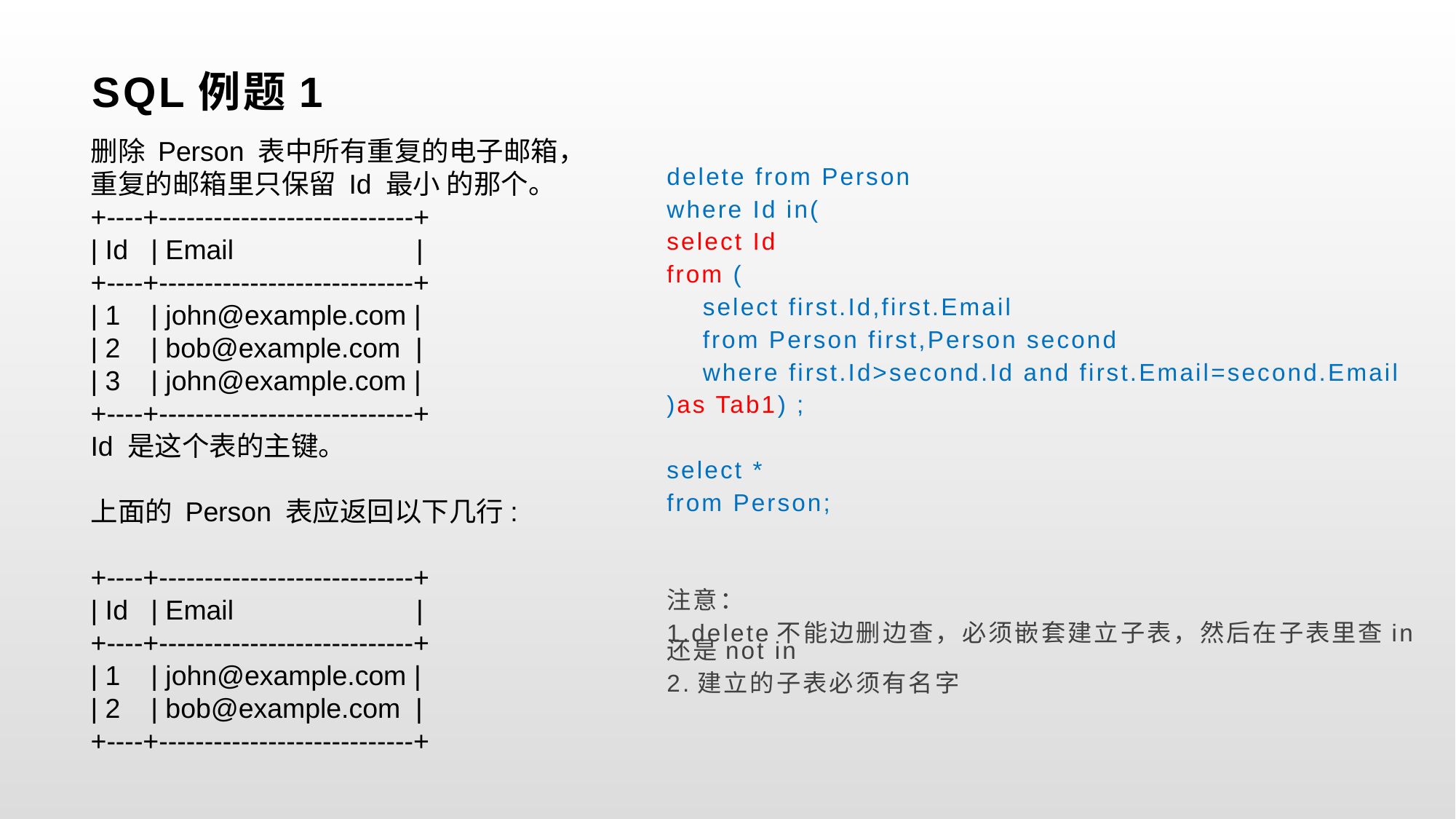

# SQL例题1
删除 Person 表中所有重复的电子邮箱，重复的邮箱里只保留 Id 最小 的那个。
+----+----------------------------+
| Id   | Email                        |
+----+----------------------------+
| 1    | john@example.com |
| 2    | bob@example.com  |
| 3    | john@example.com |
+----+----------------------------+
Id 是这个表的主键。

上面的 Person 表应返回以下几行:

+----+----------------------------+
| Id   | Email                        |
+----+----------------------------+
| 1    | john@example.com |
| 2    | bob@example.com  |
+----+----------------------------+
delete from Person
where Id in(
select Id
from (
    select first.Id,first.Email
    from Person first,Person second
    where first.Id>second.Id and first.Email=second.Email
)as Tab1) ;

select *
from Person;

注意：
1.delete不能边删边查，必须嵌套建立子表，然后在子表里查in还是not in
2.建立的子表必须有名字